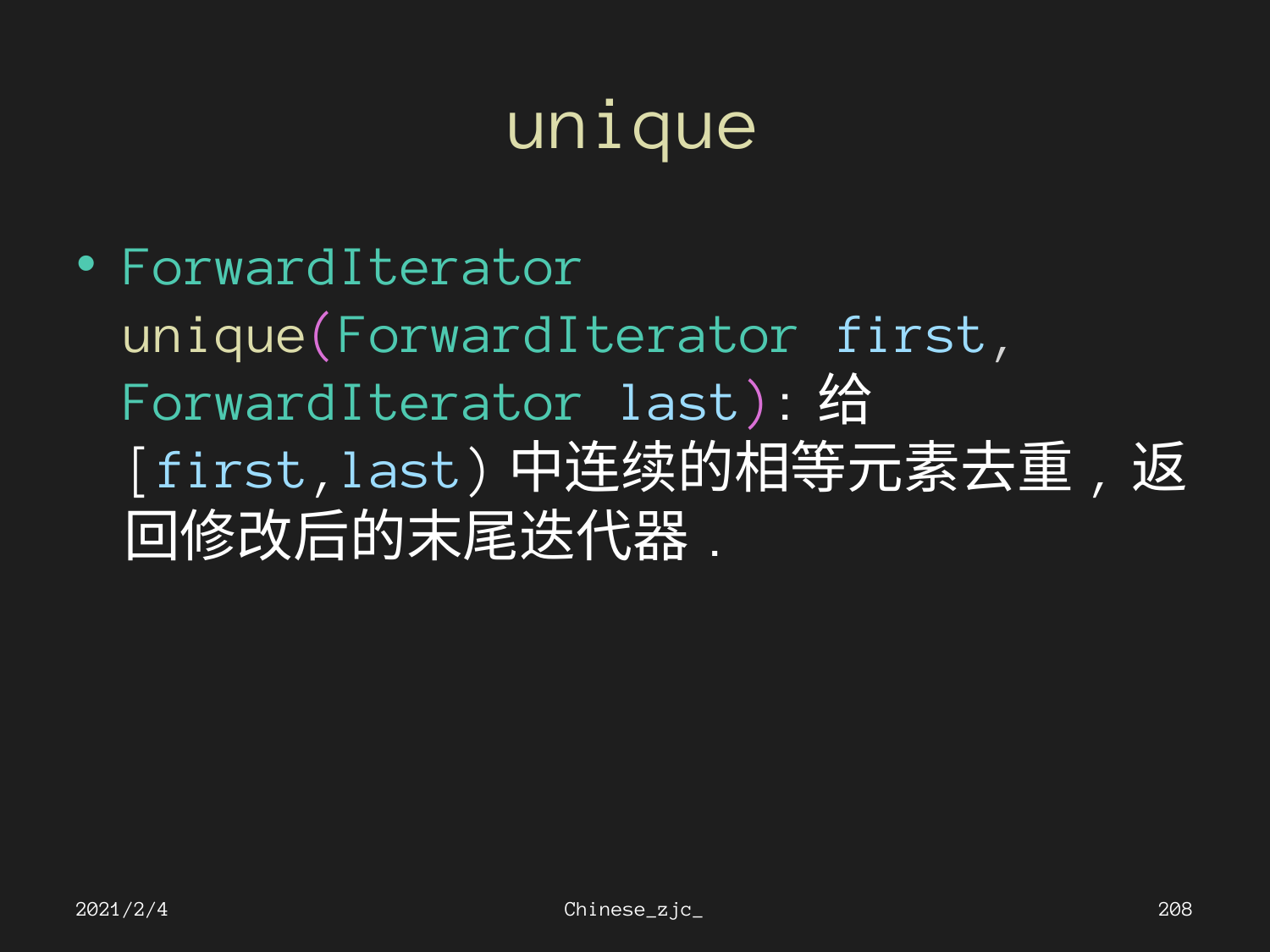

# unique
ForwardIterator unique(ForwardIterator first, ForwardIterator last):给[first,last)中连续的相等元素去重,返回修改后的末尾迭代器.
2021/2/4
Chinese_zjc_
208